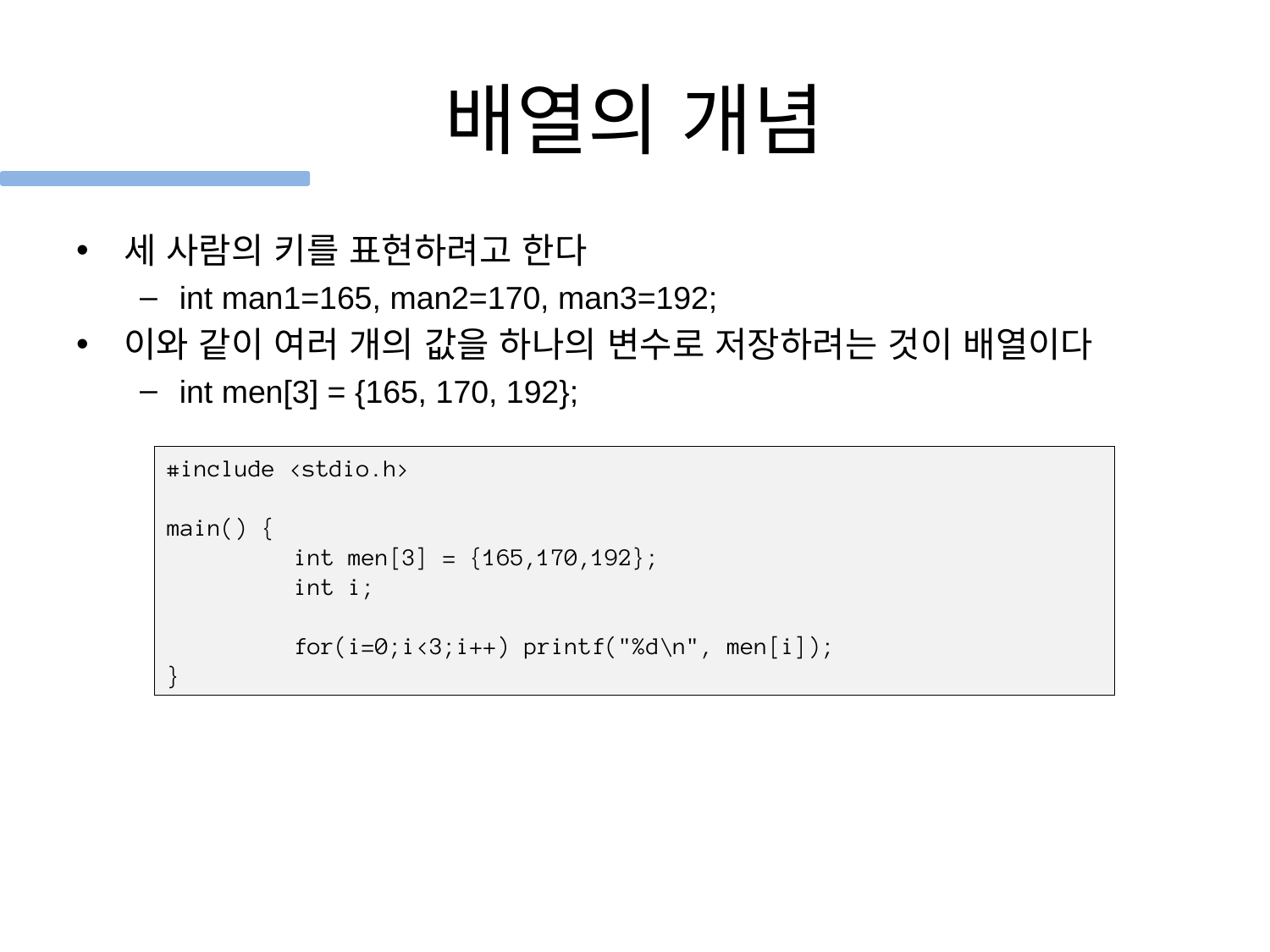

# 배열의 개념

세 사람의 키를 표현하려고 한다
int man1=165, man2=170, man3=192;
이와 같이 여러 개의 값을 하나의 변수로 저장하려는 것이 배열이다
int men[3] = {165, 170, 192};
#include <stdio.h>

main() {
	int men[3] = {165,170,192};
	int i;

	for(i=0;i<3;i++) printf("%d\n", men[i]);
}